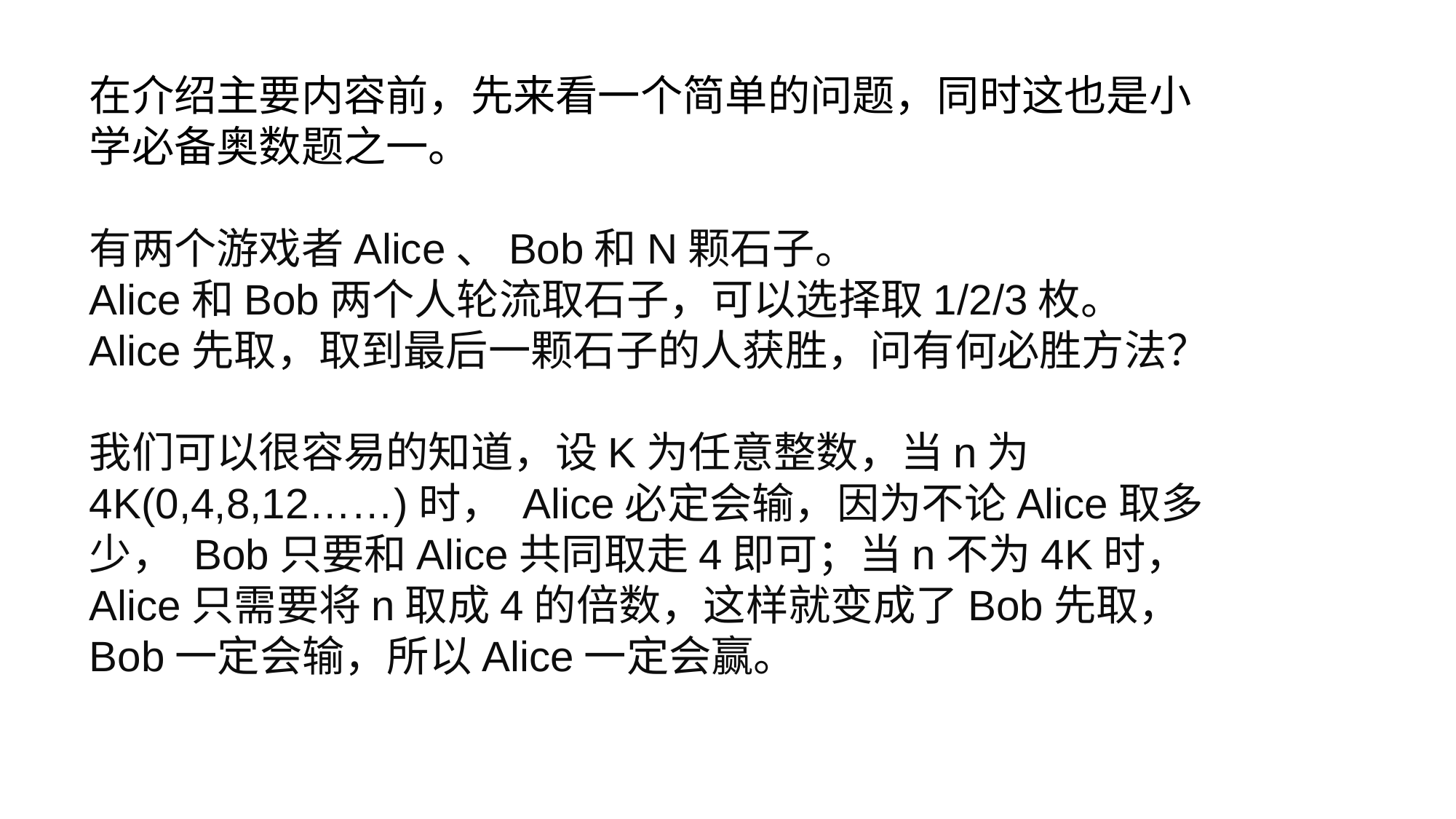

在介绍主要内容前，先来看一个简单的问题，同时这也是小学必备奥数题之一。

有两个游戏者Alice、Bob和N颗石子。
Alice和Bob两个人轮流取石子，可以选择取1/2/3枚。
Alice先取，取到最后一颗石子的人获胜，问有何必胜方法？

我们可以很容易的知道，设K为任意整数，当n为4K(0,4,8,12……)时， Alice必定会输，因为不论Alice取多少， Bob只要和Alice共同取走4即可；当n不为4K时， Alice只需要将n取成4的倍数，这样就变成了Bob先取， Bob一定会输，所以Alice一定会赢。